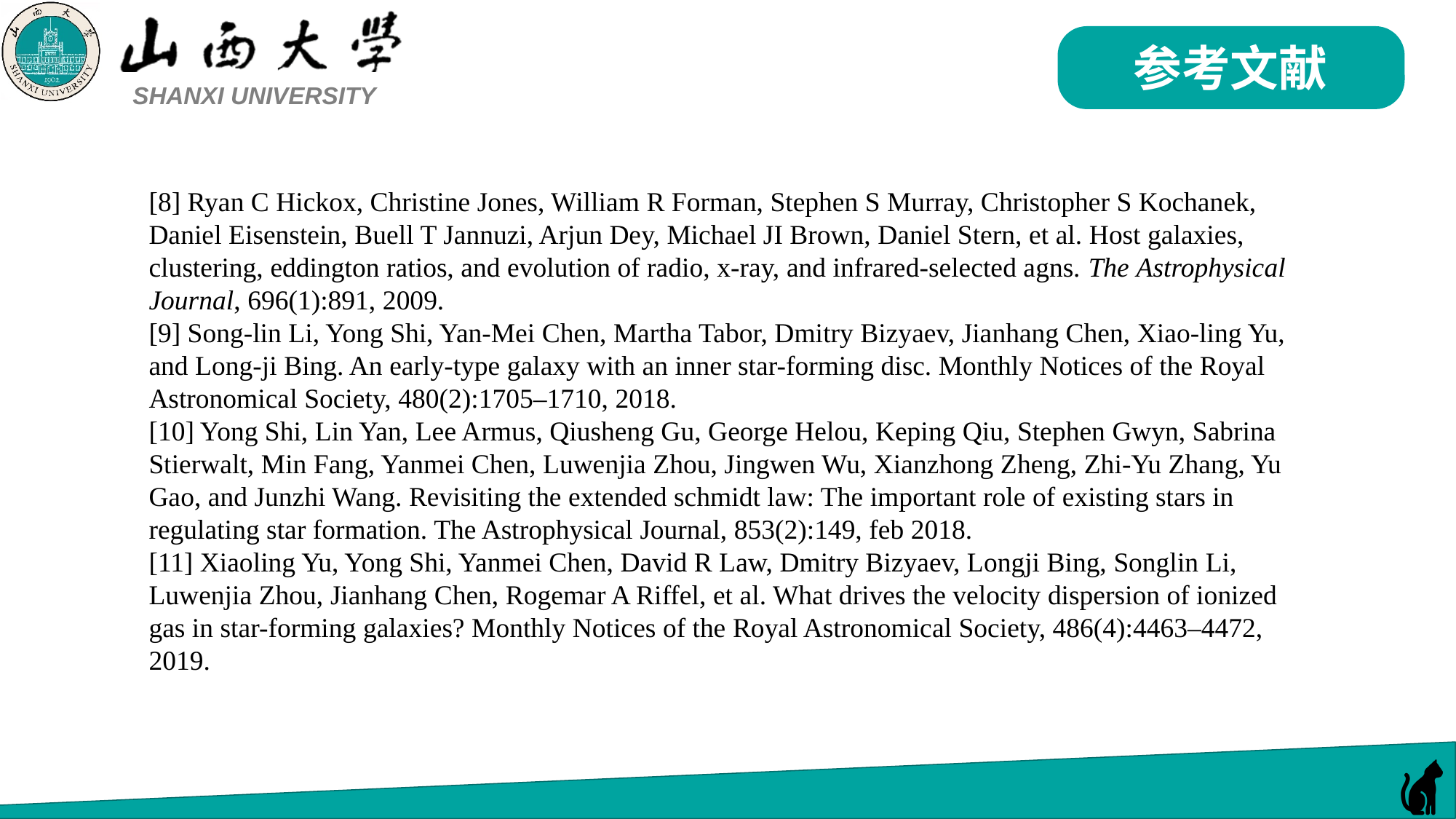

参考文献
[8] Ryan C Hickox, Christine Jones, William R Forman, Stephen S Murray, Christopher S Kochanek, Daniel Eisenstein, Buell T Jannuzi, Arjun Dey, Michael JI Brown, Daniel Stern, et al. Host galaxies, clustering, eddington ratios, and evolution of radio, x-ray, and infrared-selected agns. The Astrophysical Journal, 696(1):891, 2009.
[9] Song-lin Li, Yong Shi, Yan-Mei Chen, Martha Tabor, Dmitry Bizyaev, Jianhang Chen, Xiao-ling Yu, and Long-ji Bing. An early-type galaxy with an inner star-forming disc. Monthly Notices of the Royal Astronomical Society, 480(2):1705–1710, 2018.
[10] Yong Shi, Lin Yan, Lee Armus, Qiusheng Gu, George Helou, Keping Qiu, Stephen Gwyn, Sabrina Stierwalt, Min Fang, Yanmei Chen, Luwenjia Zhou, Jingwen Wu, Xianzhong Zheng, Zhi-Yu Zhang, Yu Gao, and Junzhi Wang. Revisiting the extended schmidt law: The important role of existing stars in regulating star formation. The Astrophysical Journal, 853(2):149, feb 2018.
[11] Xiaoling Yu, Yong Shi, Yanmei Chen, David R Law, Dmitry Bizyaev, Longji Bing, Songlin Li, Luwenjia Zhou, Jianhang Chen, Rogemar A Riffel, et al. What drives the velocity dispersion of ionized gas in star-forming galaxies? Monthly Notices of the Royal Astronomical Society, 486(4):4463–4472, 2019.